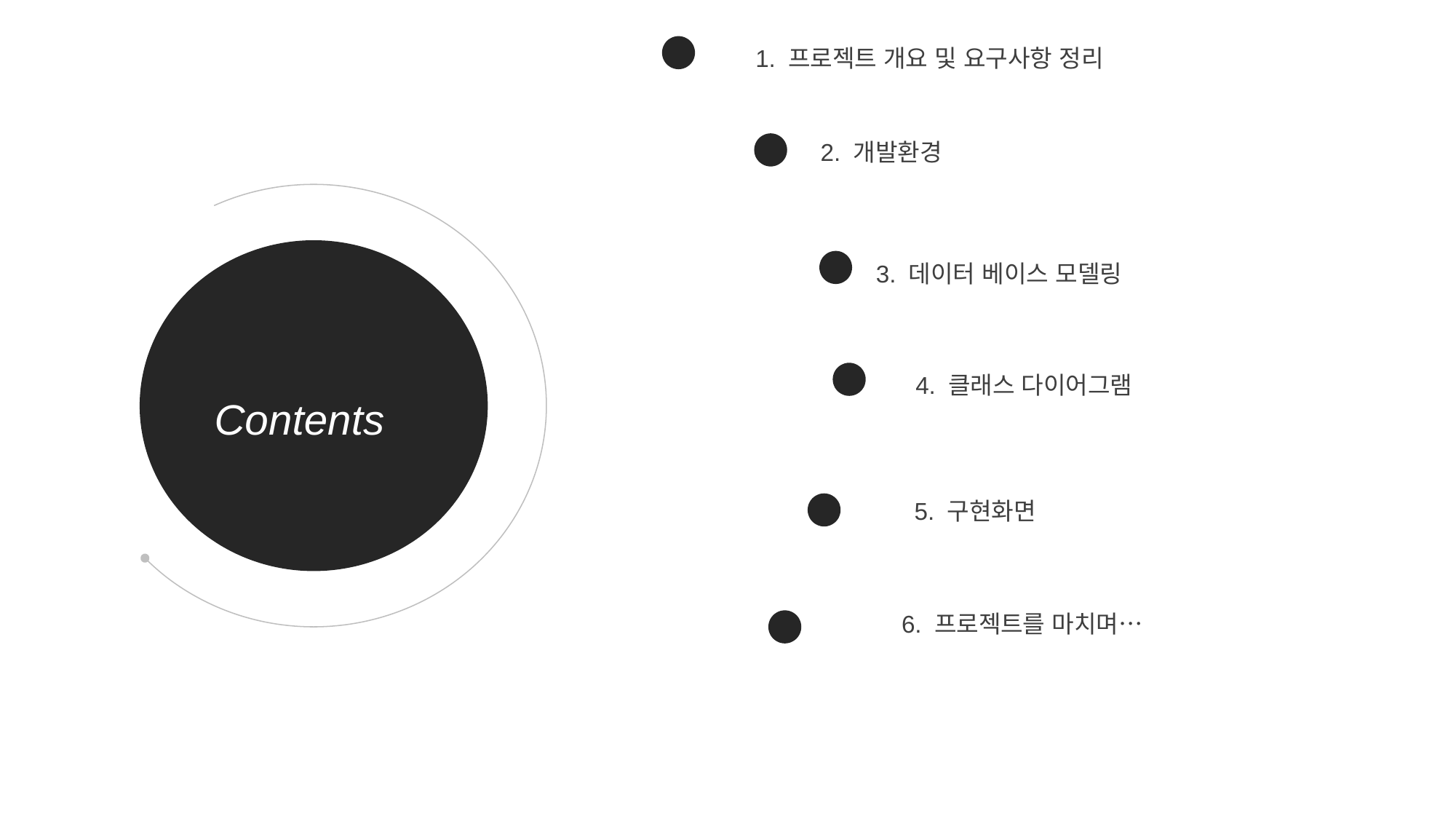

1. 프로젝트 개요 및 요구사항 정리

  2. 개발환경

Contents
3. 데이터 베이스 모델링

4. 클래스 다이어그램

5. 구현화면

6. 프로젝트를 마치며…